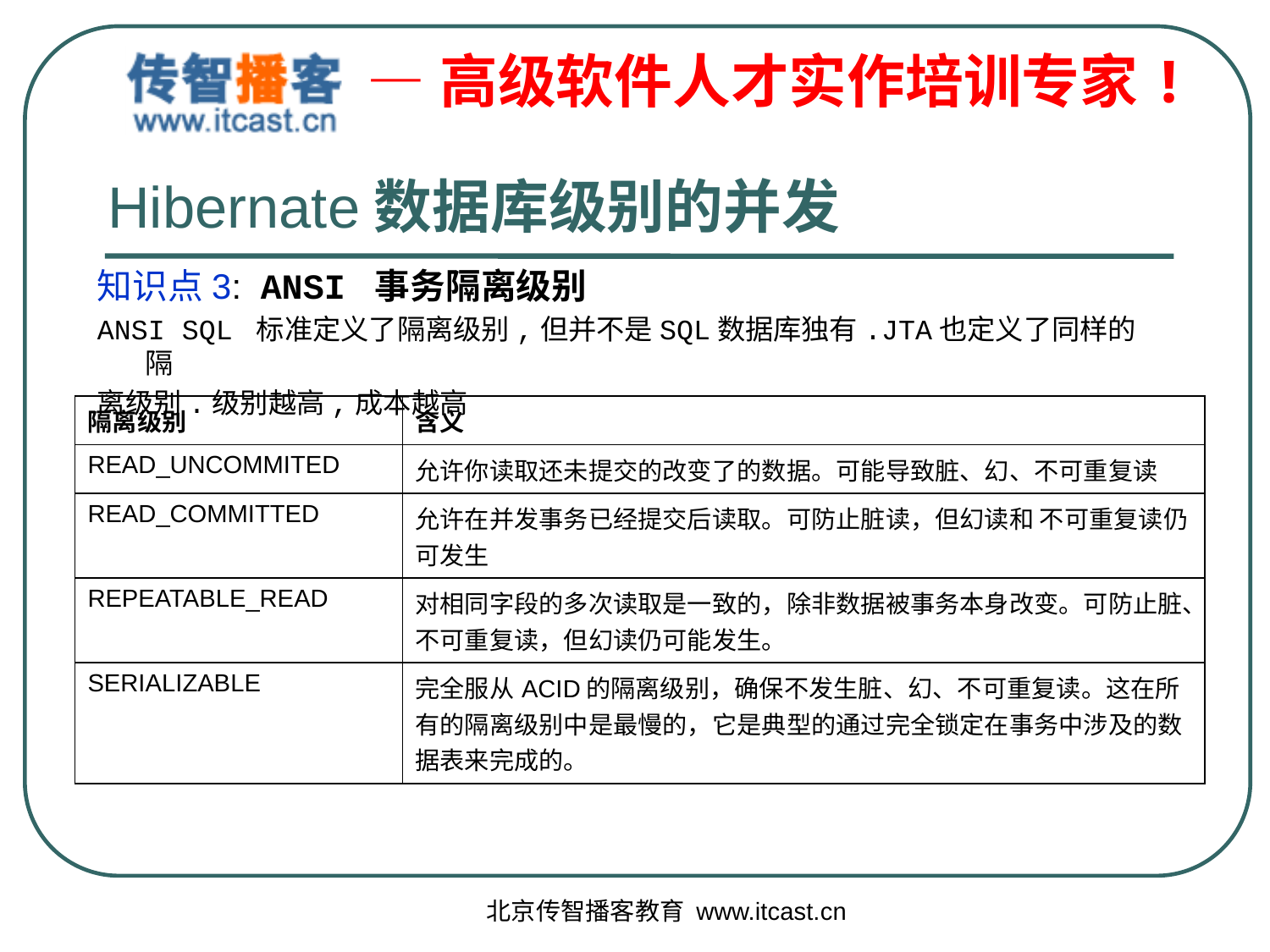

# Hibernate数据库级别的并发
知识点3:  ANSI 事务隔离级别
ANSI SQL 标准定义了隔离级别,但并不是SQL数据库独有.JTA也定义了同样的隔
离级别.级别越高,成本越高
| 隔离级别 | 含义 |
| --- | --- |
| READ\_UNCOMMITED | 允许你读取还未提交的改变了的数据。可能导致脏、幻、不可重复读 |
| READ\_COMMITTED | 允许在并发事务已经提交后读取。可防止脏读，但幻读和 不可重复读仍可发生 |
| REPEATABLE\_READ | 对相同字段的多次读取是一致的，除非数据被事务本身改变。可防止脏、不可重复读，但幻读仍可能发生。 |
| SERIALIZABLE | 完全服从ACID的隔离级别，确保不发生脏、幻、不可重复读。这在所有的隔离级别中是最慢的，它是典型的通过完全锁定在事务中涉及的数据表来完成的。 |
北京传智播客教育 www.itcast.cn